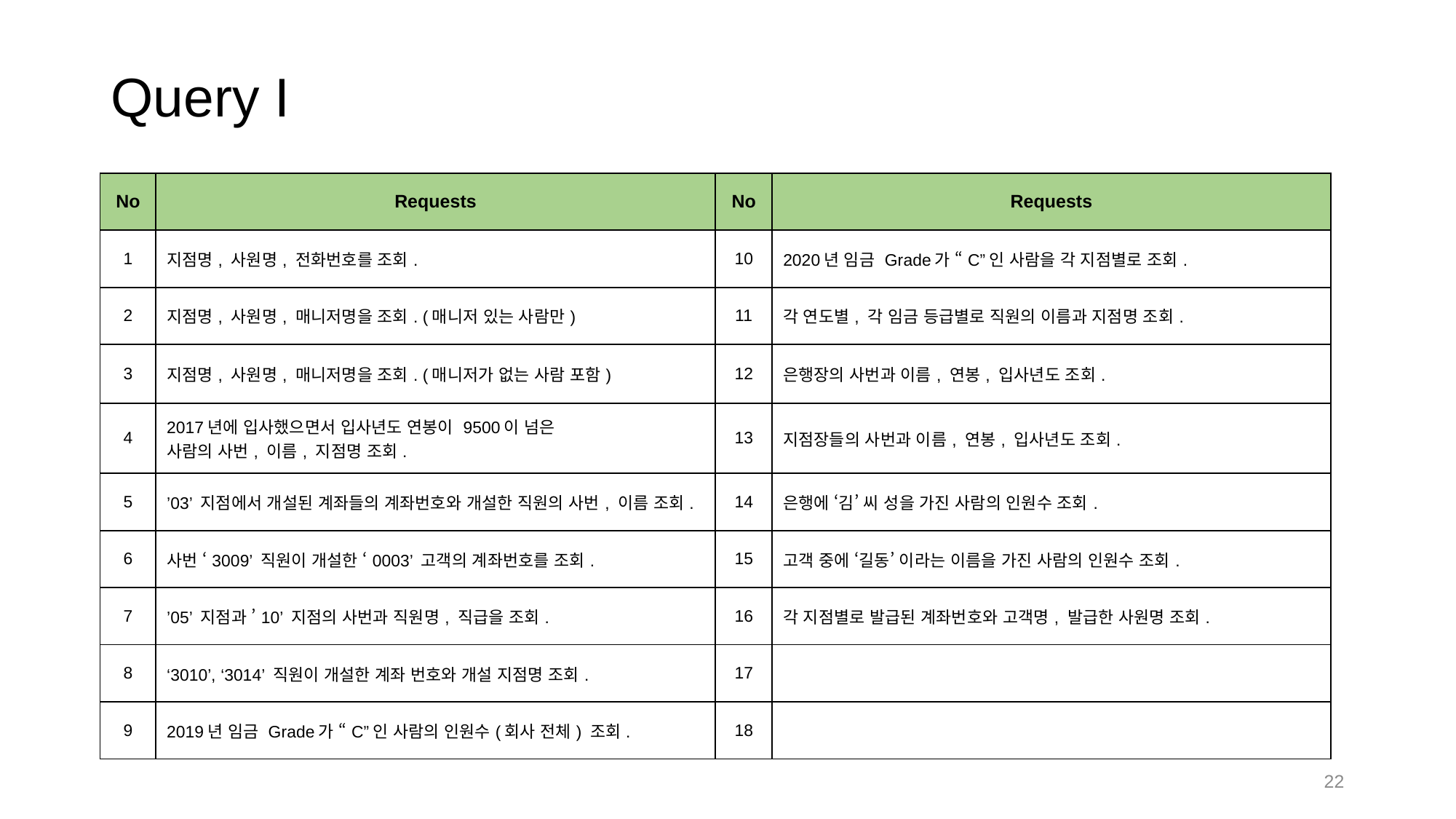

# Query I
| No | Requests | No | Requests |
| --- | --- | --- | --- |
| 1 | 지점명, 사원명, 전화번호를 조회. | 10 | 2020년 임금 Grade가 “C”인 사람을 각 지점별로 조회. |
| 2 | 지점명, 사원명, 매니저명을 조회. (매니저 있는 사람만) | 11 | 각 연도별, 각 임금 등급별로 직원의 이름과 지점명 조회. |
| 3 | 지점명, 사원명, 매니저명을 조회. (매니저가 없는 사람 포함) | 12 | 은행장의 사번과 이름, 연봉, 입사년도 조회. |
| 4 | 2017년에 입사했으면서 입사년도 연봉이 9500이 넘은 사람의 사번, 이름, 지점명 조회. | 13 | 지점장들의 사번과 이름, 연봉, 입사년도 조회. |
| 5 | ’03’ 지점에서 개설된 계좌들의 계좌번호와 개설한 직원의 사번, 이름 조회. | 14 | 은행에 ‘김’ 씨 성을 가진 사람의 인원수 조회. |
| 6 | 사번 ‘3009’ 직원이 개설한 ‘0003’ 고객의 계좌번호를 조회. | 15 | 고객 중에 ‘길동’ 이라는 이름을 가진 사람의 인원수 조회. |
| 7 | ’05’ 지점과 ’10’ 지점의 사번과 직원명, 직급을 조회. | 16 | 각 지점별로 발급된 계좌번호와 고객명, 발급한 사원명 조회. |
| 8 | ‘3010’, ‘3014’ 직원이 개설한 계좌 번호와 개설 지점명 조회. | 17 |  |
| 9 | 2019년 임금 Grade가 “C”인 사람의 인원수(회사 전체) 조회. | 18 |  |
22